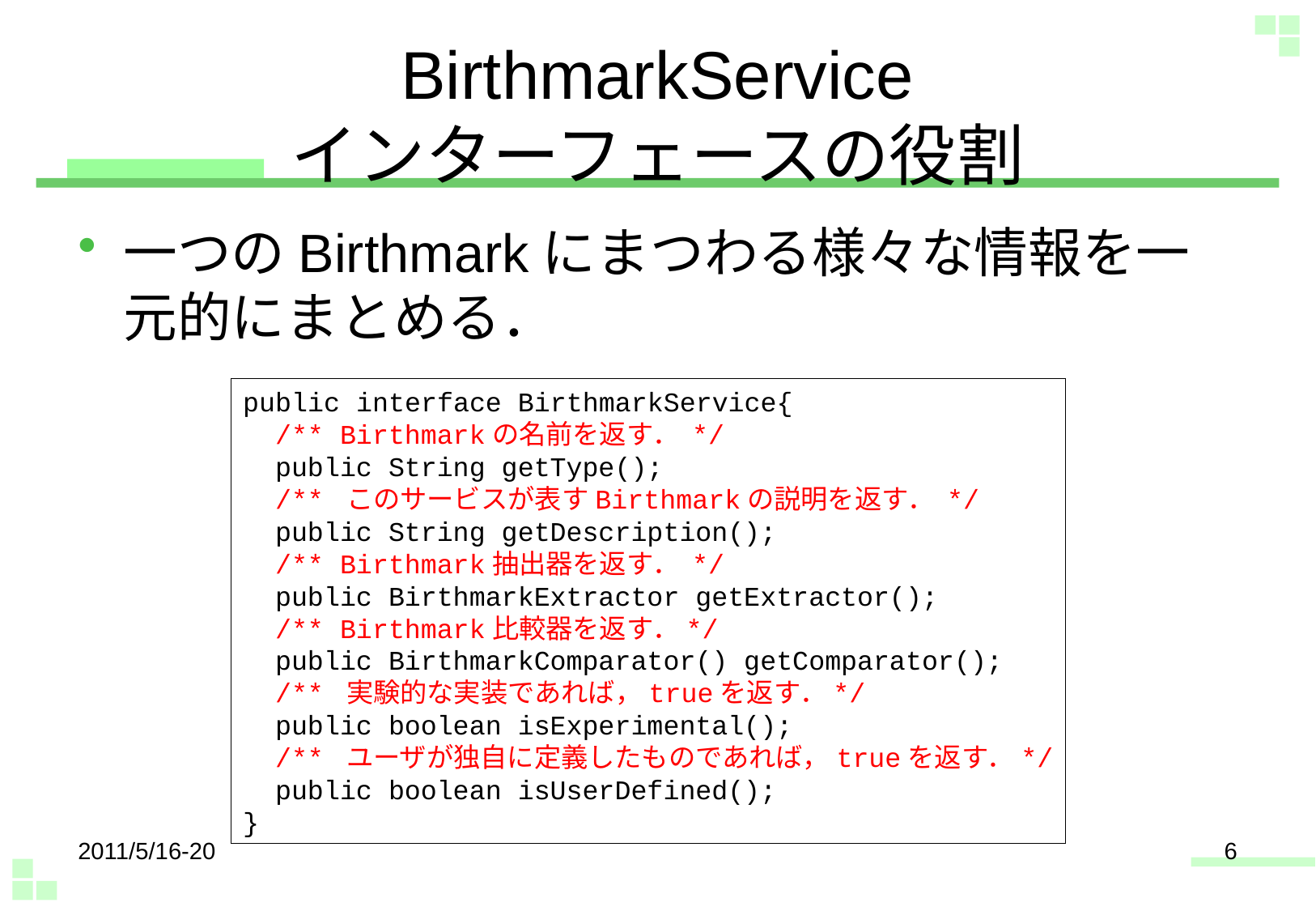

# BirthmarkService インターフェースの役割
一つのBirthmarkにまつわる様々な情報を一元的にまとめる．
public interface BirthmarkService{
  /** Birthmarkの名前を返す． */
  public String getType();
  /** このサービスが表すBirthmarkの説明を返す． */
  public String getDescription();
  /** Birthmark抽出器を返す． */
  public BirthmarkExtractor getExtractor();
  /** Birthmark比較器を返す．*/
  public BirthmarkComparator() getComparator();
  /** 実験的な実装であれば，trueを返す．*/
  public boolean isExperimental();
  /** ユーザが独自に定義したものであれば，trueを返す．*/
  public boolean isUserDefined();
}
2011/5/16-20
6